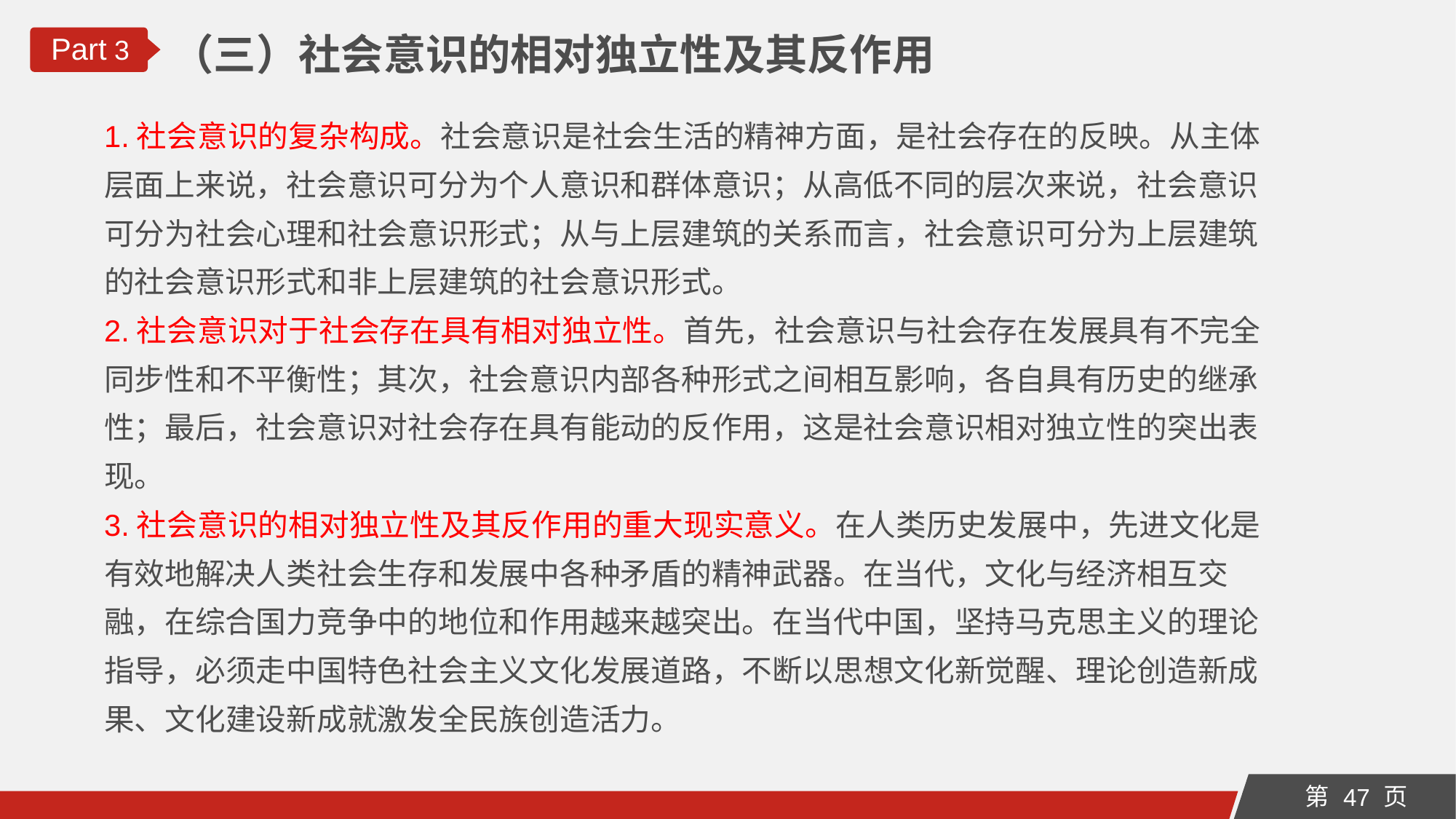

（三）社会意识的相对独立性及其反作用
Part 3

1.社会意识的复杂构成。社会意识是社会生活的精神方面，是社会存在的反映。从主体层面上来说，社会意识可分为个人意识和群体意识；从高低不同的层次来说，社会意识可分为社会心理和社会意识形式；从与上层建筑的关系而言，社会意识可分为上层建筑的社会意识形式和非上层建筑的社会意识形式。
2.社会意识对于社会存在具有相对独立性。首先，社会意识与社会存在发展具有不完全同步性和不平衡性；其次，社会意识内部各种形式之间相互影响，各自具有历史的继承性；最后，社会意识对社会存在具有能动的反作用，这是社会意识相对独立性的突出表现。
3.社会意识的相对独立性及其反作用的重大现实意义。在人类历史发展中，先进文化是有效地解决人类社会生存和发展中各种矛盾的精神武器。在当代，文化与经济相互交融，在综合国力竞争中的地位和作用越来越突出。在当代中国，坚持马克思主义的理论指导，必须走中国特色社会主义文化发展道路，不断以思想文化新觉醒、理论创造新成果、文化建设新成就激发全民族创造活力。